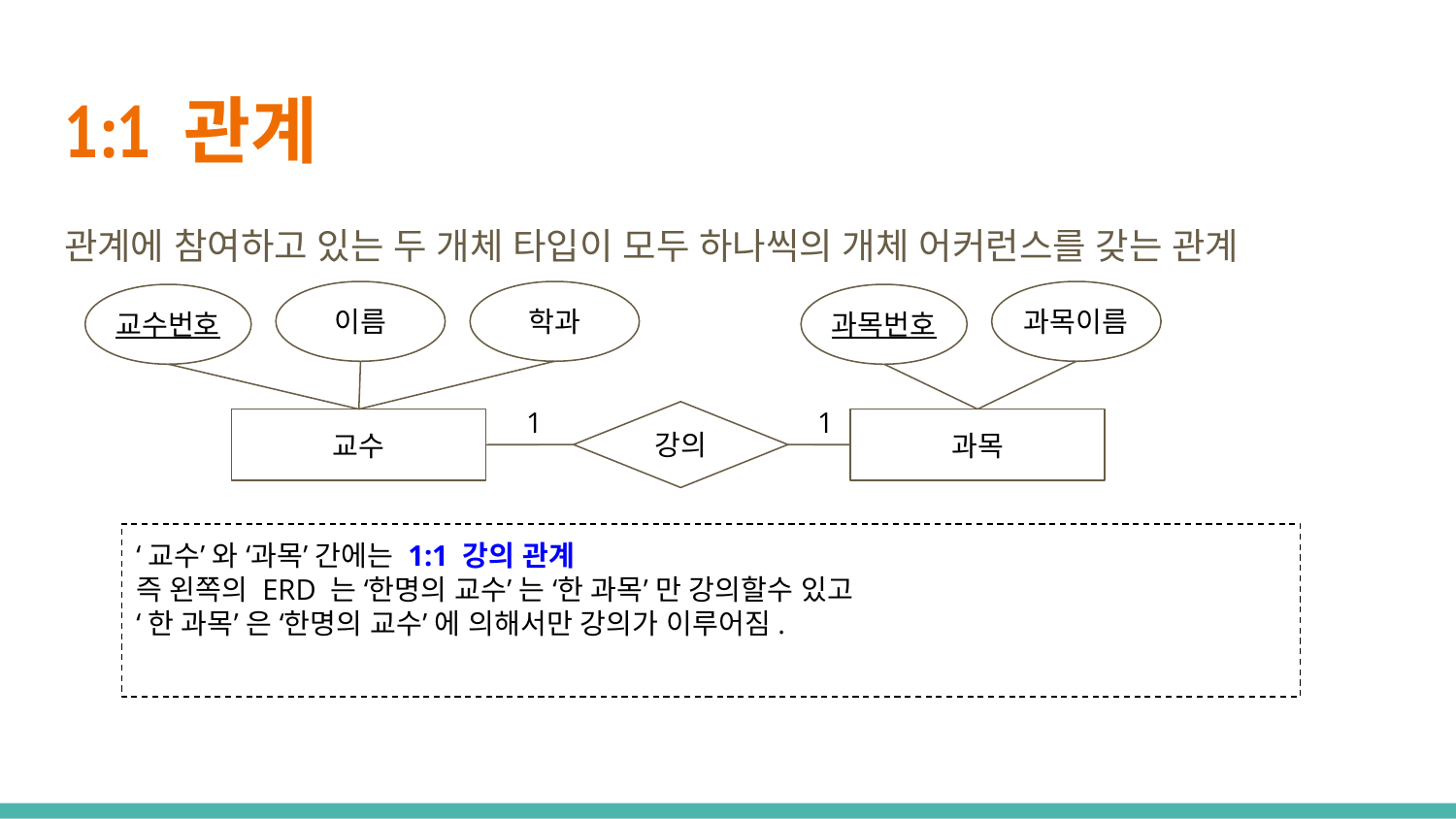

# 1:1 관계
관계에 참여하고 있는 두 개체 타입이 모두 하나씩의 개체 어커런스를 갖는 관계
이름
학과
과목이름
교수번호
과목번호
1
1
강의
교수
과목
‘교수’ 와 ‘과목’ 간에는 1:1 강의 관계
즉 왼쪽의 ERD 는 ‘한명의 교수’ 는 ‘한 과목’ 만 강의할수 있고
‘한 과목’ 은 ‘한명의 교수’ 에 의해서만 강의가 이루어짐.